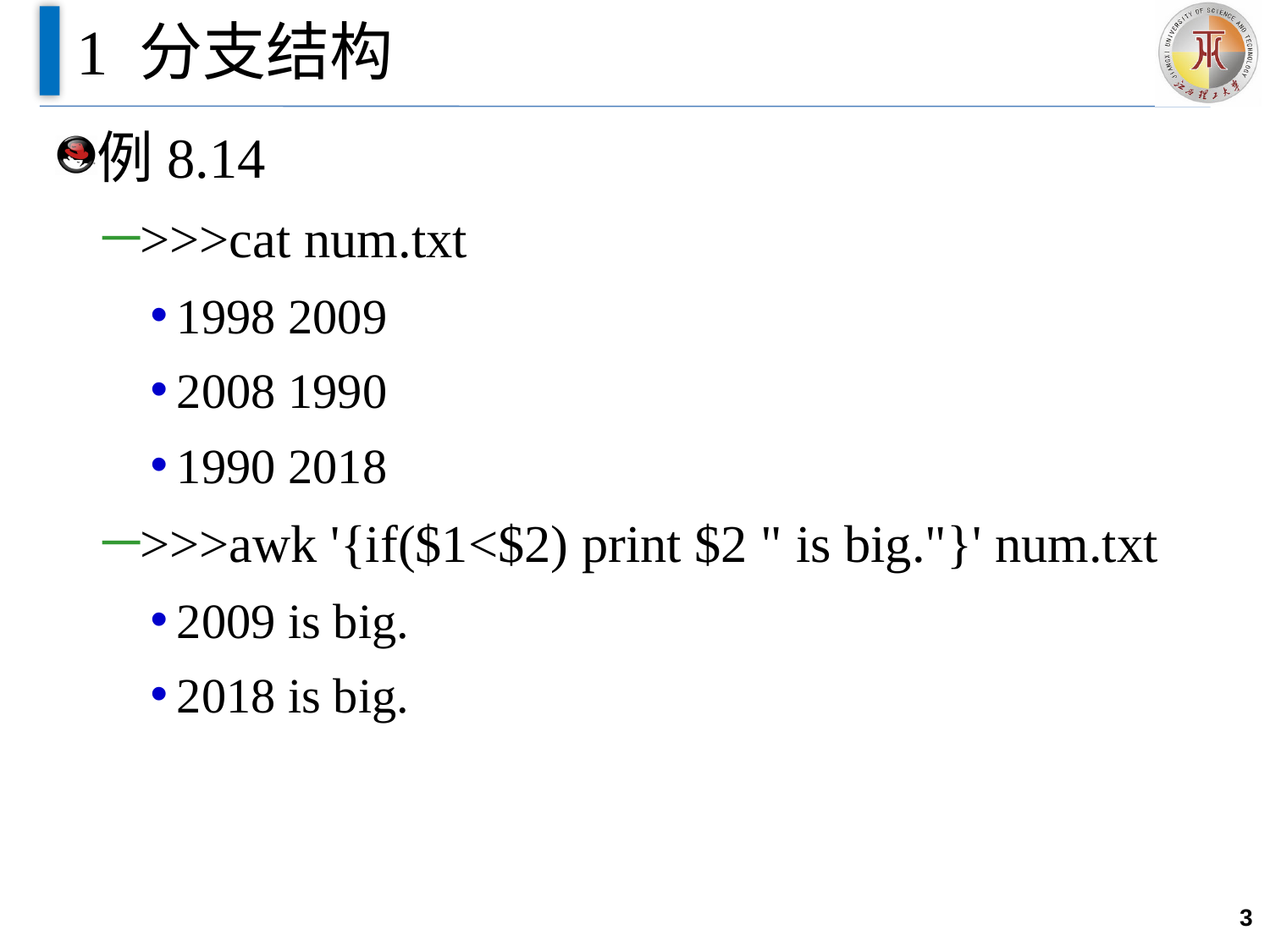

# 1 分支结构
例8.14
>>>cat num.txt
1998 2009
2008 1990
1990 2018
>>>awk '{if($1<$2) print $2 " is big."}' num.txt
2009 is big.
2018 is big.

3